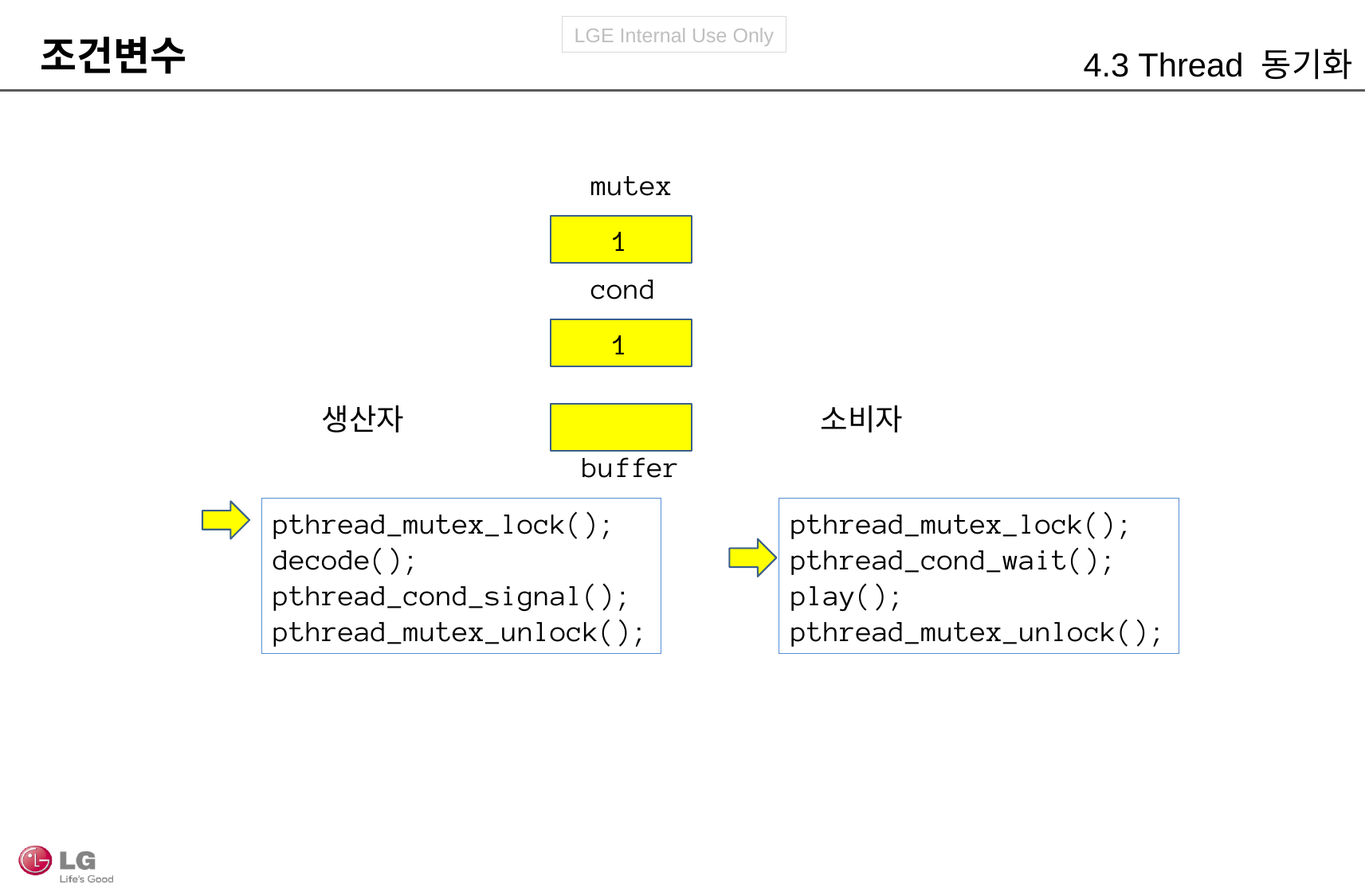

조건변수
4.3 Thread 동기화

mutex
1
cond
1
생산자
소비자

buffer
pthread_mutex_lock();
decode();
pthread_cond_signal();
pthread_mutex_unlock();
pthread_mutex_lock();
pthread_cond_wait();
play();
pthread_mutex_unlock();